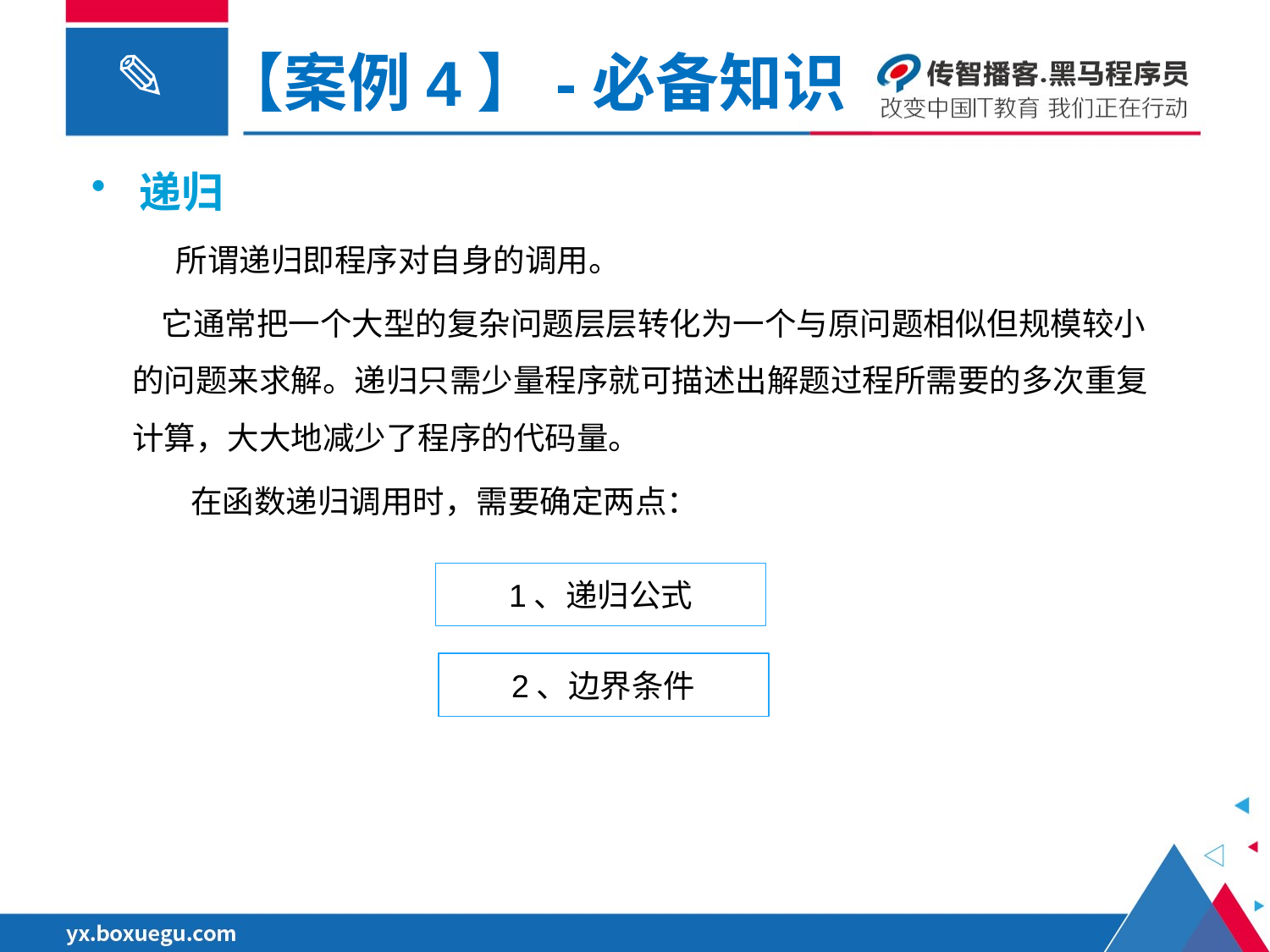

【案例4】-必备知识
递归
     所谓递归即程序对自身的调用。
   它通常把一个大型的复杂问题层层转化为一个与原问题相似但规模较小的问题来求解。递归只需少量程序就可描述出解题过程所需要的多次重复计算，大大地减少了程序的代码量。
       在函数递归调用时，需要确定两点：
1、递归公式
2、边界条件